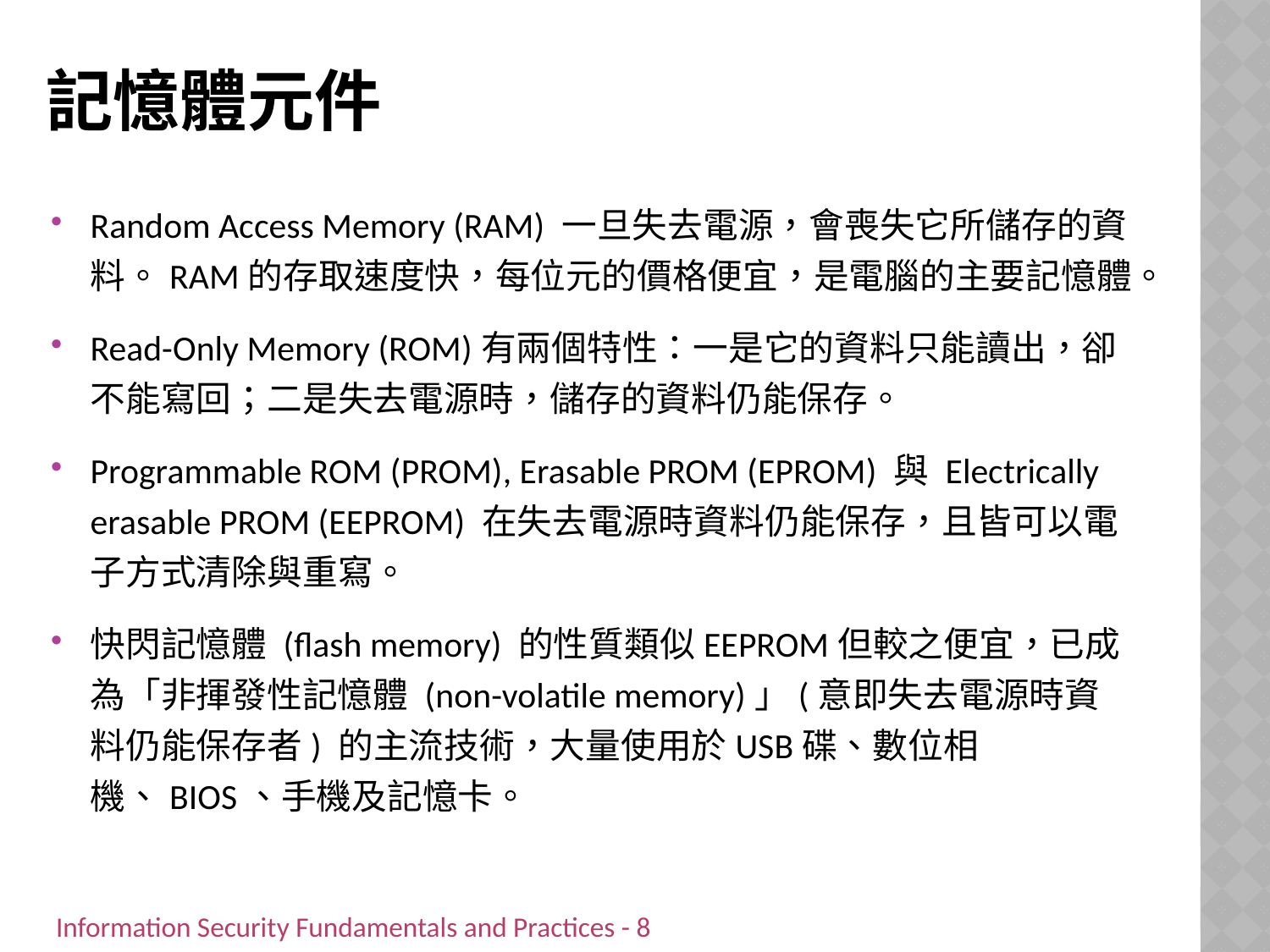

# 記憶體元件
Random Access Memory (RAM) 一旦失去電源，會喪失它所儲存的資料。RAM的存取速度快，每位元的價格便宜，是電腦的主要記憶體。
Read-Only Memory (ROM)有兩個特性：一是它的資料只能讀出，卻不能寫回；二是失去電源時，儲存的資料仍能保存。
Programmable ROM (PROM), Erasable PROM (EPROM) 與 Electrically erasable PROM (EEPROM) 在失去電源時資料仍能保存，且皆可以電子方式清除與重寫。
快閃記憶體 (flash memory) 的性質類似EEPROM但較之便宜，已成為「非揮發性記憶體 (non-volatile memory)」(意即失去電源時資料仍能保存者) 的主流技術，大量使用於USB碟、數位相機、BIOS、手機及記憶卡。